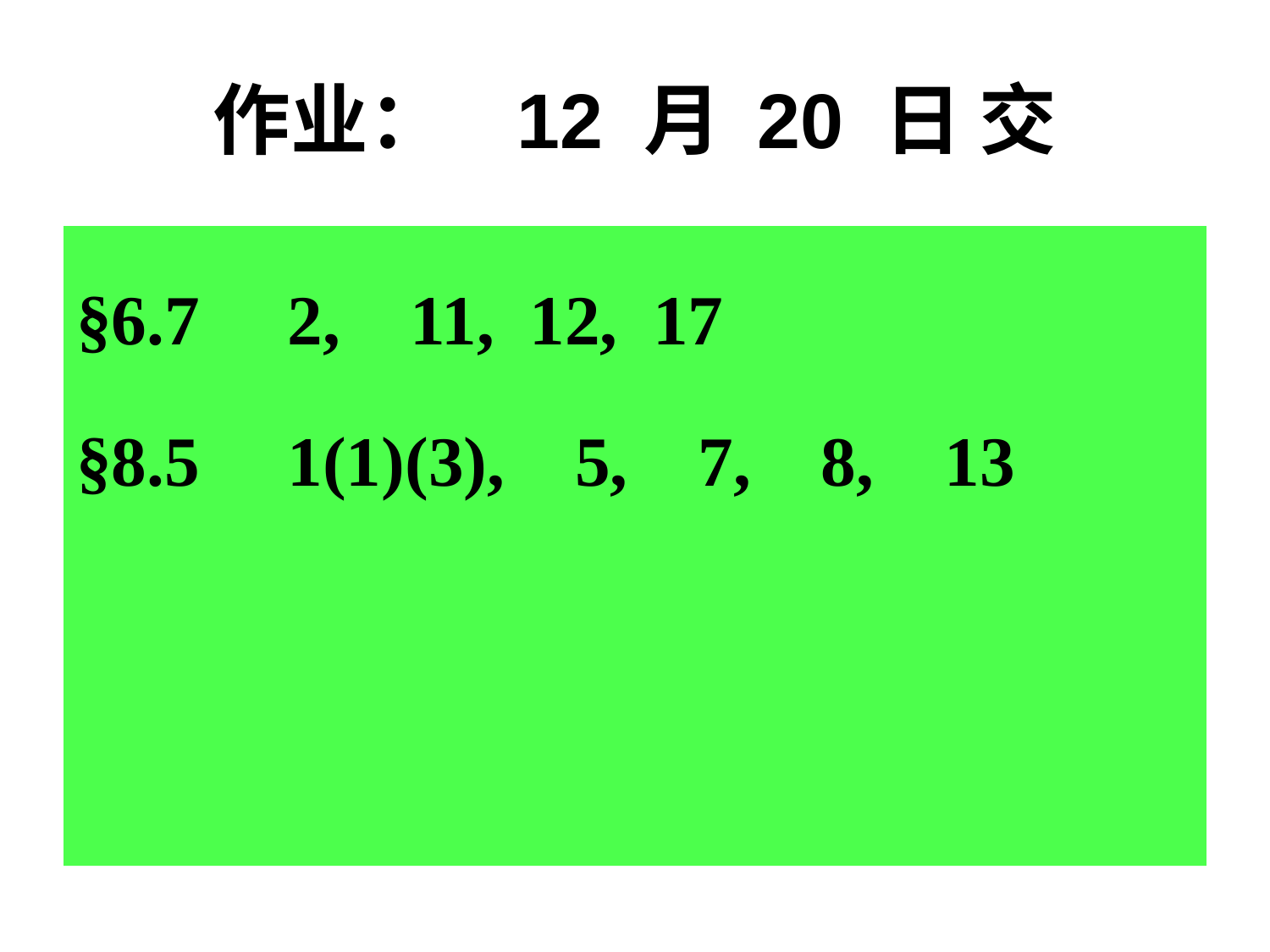

# 作业：   12 月 20 日 交
§6.7     2,    11,  12,  17
§8.5     1(1)(3),    5,    7,    8,    13